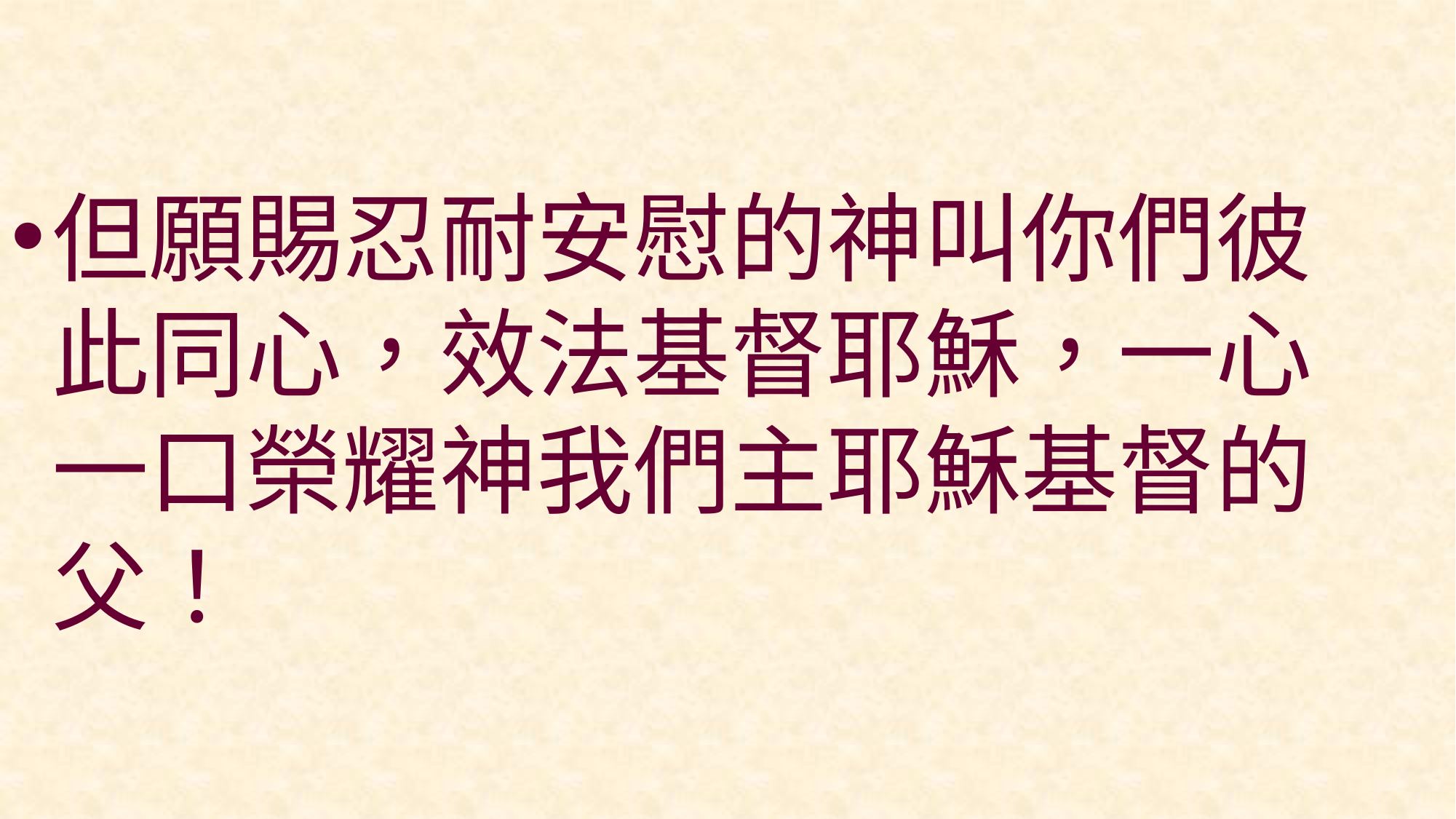

但願賜忍耐安慰的神叫你們彼此同心，效法基督耶穌，一心一口榮耀神我們主耶穌基督的父！